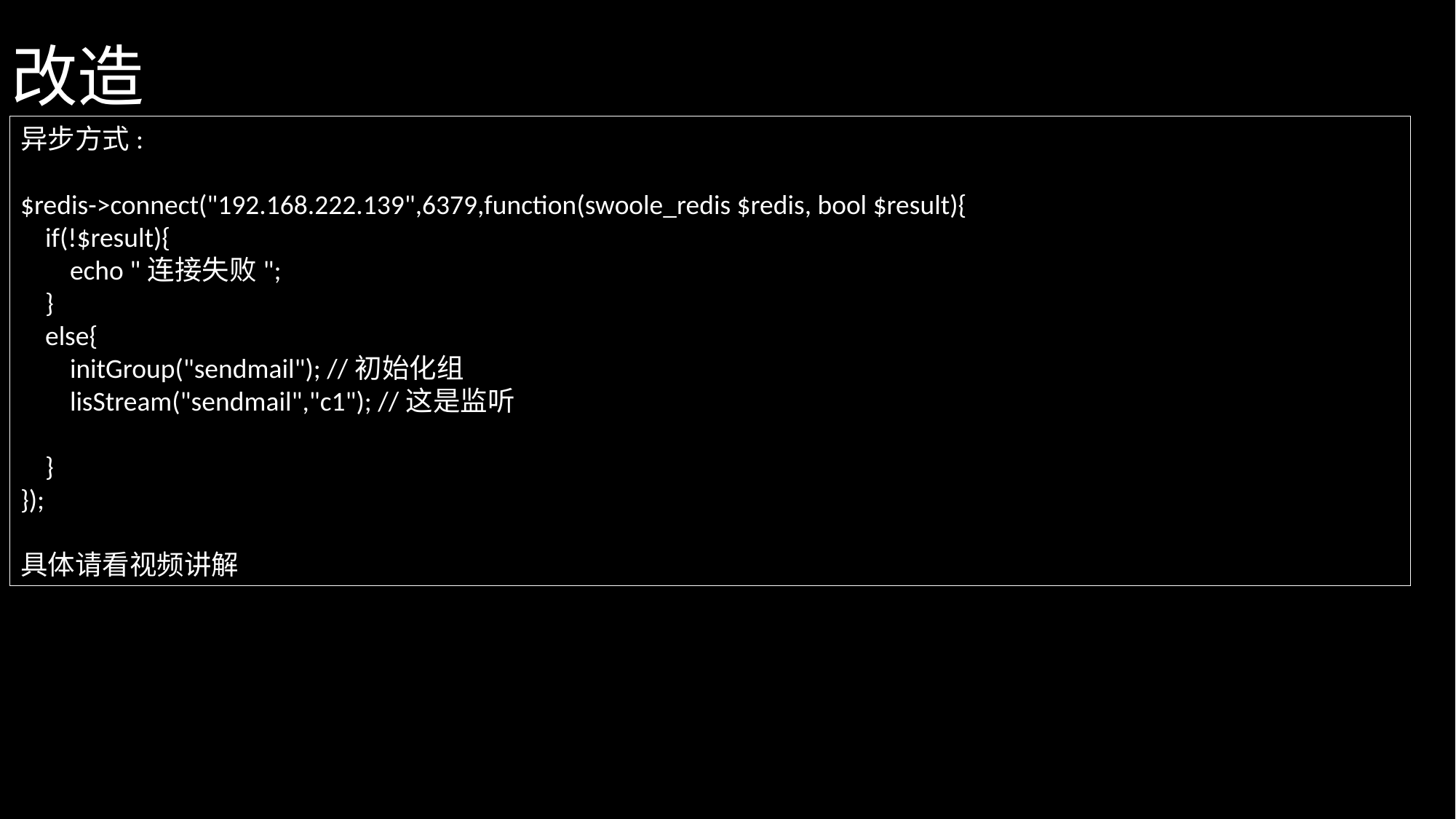

# 改造
异步方式:

$redis->connect("192.168.222.139",6379,function(swoole_redis $redis, bool $result){
    if(!$result){
        echo "连接失败";
    }
    else{
        initGroup("sendmail"); //初始化组
        lisStream("sendmail","c1"); //这是监听

    }
});

具体请看视频讲解